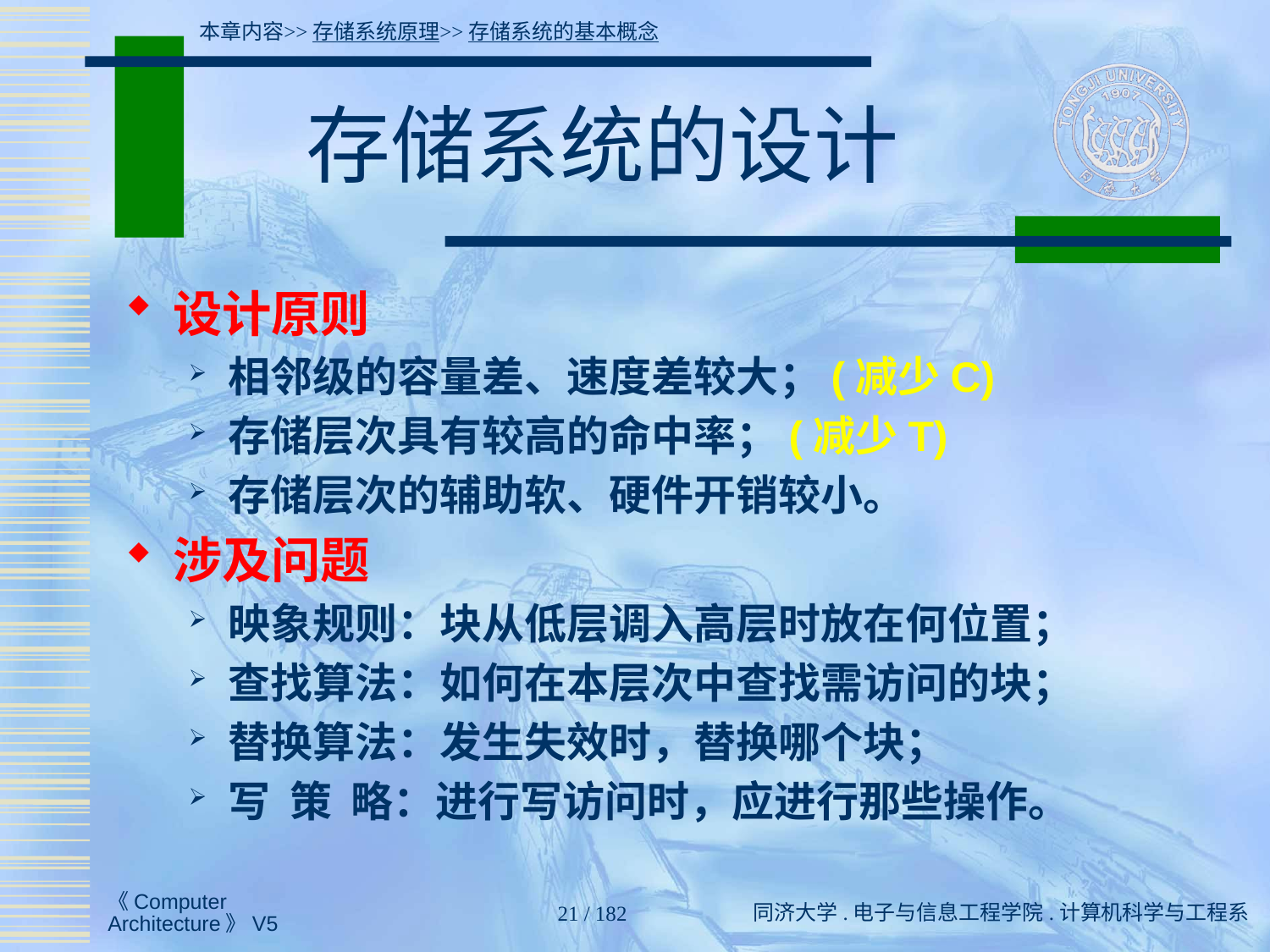

本章内容>>存储系统原理>>存储系统的基本概念
# 存储系统的设计
设计原则
相邻级的容量差、速度差较大；(减少C)
存储层次具有较高的命中率；(减少T)
存储层次的辅助软、硬件开销较小。
涉及问题
映象规则：块从低层调入高层时放在何位置；
查找算法：如何在本层次中查找需访问的块；
替换算法：发生失效时，替换哪个块；
写  策  略：进行写访问时，应进行那些操作。